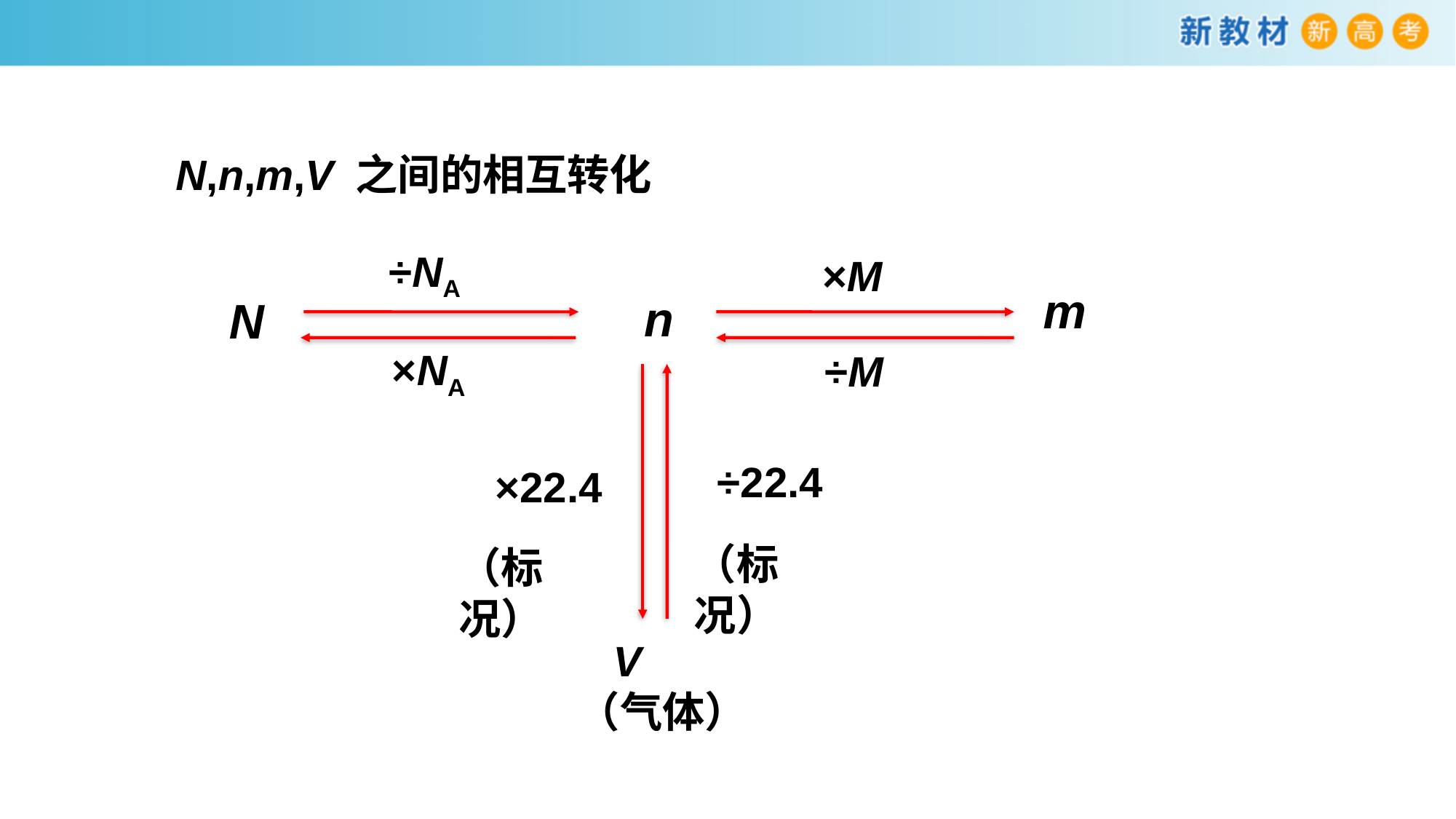

N,n,m,V 之间的相互转化
÷NA
×M
m
n
N

×NA

÷M

÷22.4
×22.4
（标况）
（标况）
   V
（气体）